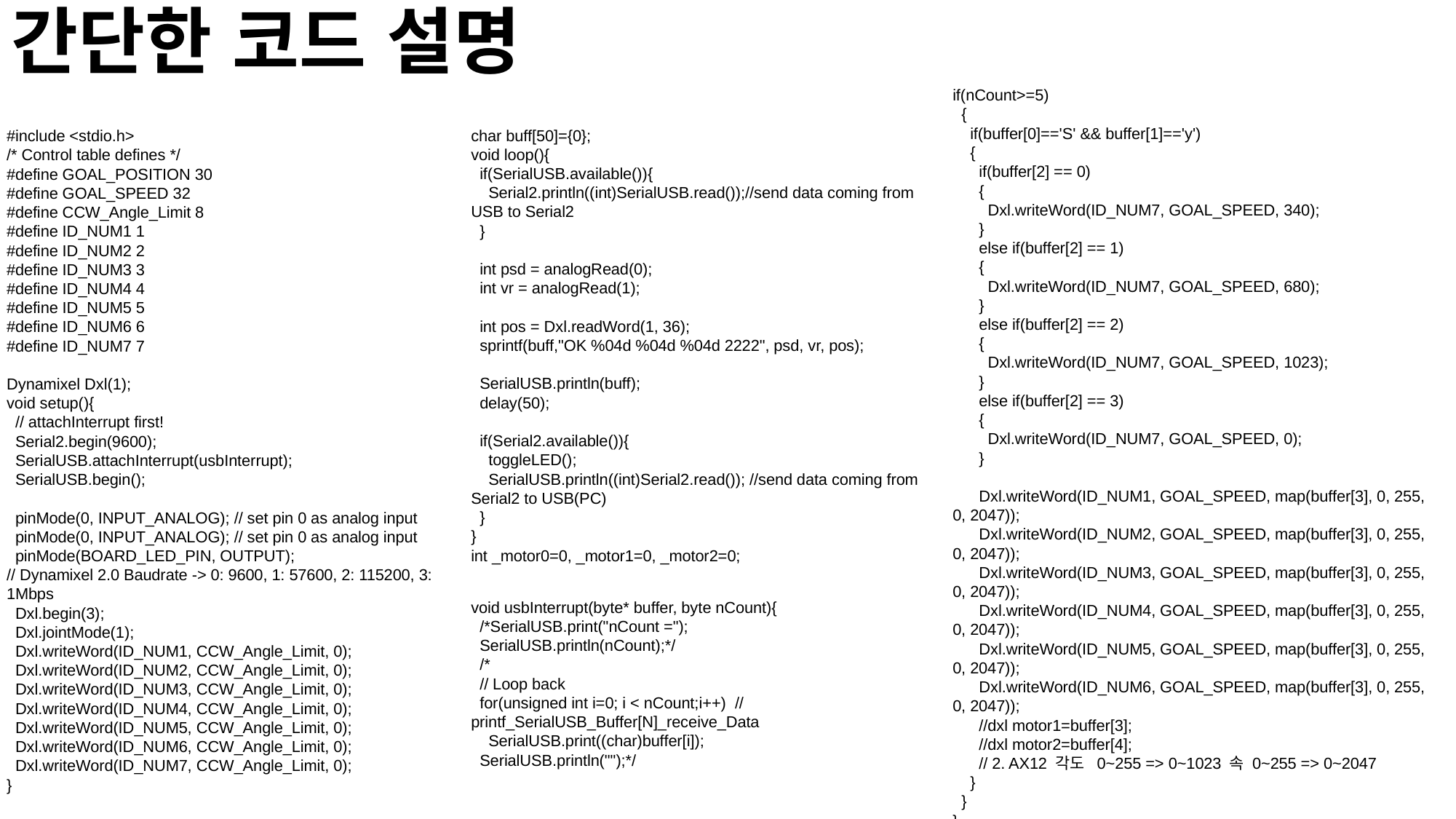

# 간단한 코드 설명

if(nCount>=5)
  {
    if(buffer[0]=='S' && buffer[1]=='y')
    {
      if(buffer[2] == 0)
      {
        Dxl.writeWord(ID_NUM7, GOAL_SPEED, 340);
      }
      else if(buffer[2] == 1)
      {
        Dxl.writeWord(ID_NUM7, GOAL_SPEED, 680);
      }
      else if(buffer[2] == 2)
      {
        Dxl.writeWord(ID_NUM7, GOAL_SPEED, 1023);
      }
      else if(buffer[2] == 3)
      {
        Dxl.writeWord(ID_NUM7, GOAL_SPEED, 0);
      }

      Dxl.writeWord(ID_NUM1, GOAL_SPEED, map(buffer[3], 0, 255, 0, 2047));
      Dxl.writeWord(ID_NUM2, GOAL_SPEED, map(buffer[3], 0, 255, 0, 2047));
      Dxl.writeWord(ID_NUM3, GOAL_SPEED, map(buffer[3], 0, 255, 0, 2047));
      Dxl.writeWord(ID_NUM4, GOAL_SPEED, map(buffer[3], 0, 255, 0, 2047));
      Dxl.writeWord(ID_NUM5, GOAL_SPEED, map(buffer[3], 0, 255, 0, 2047));
      Dxl.writeWord(ID_NUM6, GOAL_SPEED, map(buffer[3], 0, 255, 0, 2047));
      //dxl motor1=buffer[3];
      //dxl motor2=buffer[4];
      // 2. AX12 각도  0~255 => 0~1023 속 0~255 => 0~2047
    }
  }
}
char buff[50]={0};
void loop(){
  if(SerialUSB.available()){
    Serial2.println((int)SerialUSB.read());//send data coming from USB to Serial2
  }

  int psd = analogRead(0);
  int vr = analogRead(1);

  int pos = Dxl.readWord(1, 36);
  sprintf(buff,"OK %04d %04d %04d 2222", psd, vr, pos);

  SerialUSB.println(buff);
  delay(50);

  if(Serial2.available()){
    toggleLED();
    SerialUSB.println((int)Serial2.read()); //send data coming from Serial2 to USB(PC)
  }
}
int _motor0=0, _motor1=0, _motor2=0;

void usbInterrupt(byte* buffer, byte nCount){
  /*SerialUSB.print("nCount =");
  SerialUSB.println(nCount);*/
  /*
  // Loop back
  for(unsigned int i=0; i < nCount;i++)  //printf_SerialUSB_Buffer[N]_receive_Data
    SerialUSB.print((char)buffer[i]);
  SerialUSB.println("");*/
#include <stdio.h>
/* Control table defines */
#define GOAL_POSITION 30
#define GOAL_SPEED 32
#define CCW_Angle_Limit 8
#define ID_NUM1 1
#define ID_NUM2 2
#define ID_NUM3 3
#define ID_NUM4 4
#define ID_NUM5 5
#define ID_NUM6 6
#define ID_NUM7 7

Dynamixel Dxl(1);
void setup(){
  // attachInterrupt first!
  Serial2.begin(9600);
  SerialUSB.attachInterrupt(usbInterrupt);
  SerialUSB.begin();

  pinMode(0, INPUT_ANALOG); // set pin 0 as analog input
  pinMode(0, INPUT_ANALOG); // set pin 0 as analog input
  pinMode(BOARD_LED_PIN, OUTPUT);
// Dynamixel 2.0 Baudrate -> 0: 9600, 1: 57600, 2: 115200, 3: 1Mbps
  Dxl.begin(3);
  Dxl.jointMode(1);
  Dxl.writeWord(ID_NUM1, CCW_Angle_Limit, 0);
  Dxl.writeWord(ID_NUM2, CCW_Angle_Limit, 0);
  Dxl.writeWord(ID_NUM3, CCW_Angle_Limit, 0);
  Dxl.writeWord(ID_NUM4, CCW_Angle_Limit, 0);
  Dxl.writeWord(ID_NUM5, CCW_Angle_Limit, 0);
  Dxl.writeWord(ID_NUM6, CCW_Angle_Limit, 0);
  Dxl.writeWord(ID_NUM7, CCW_Angle_Limit, 0);
}